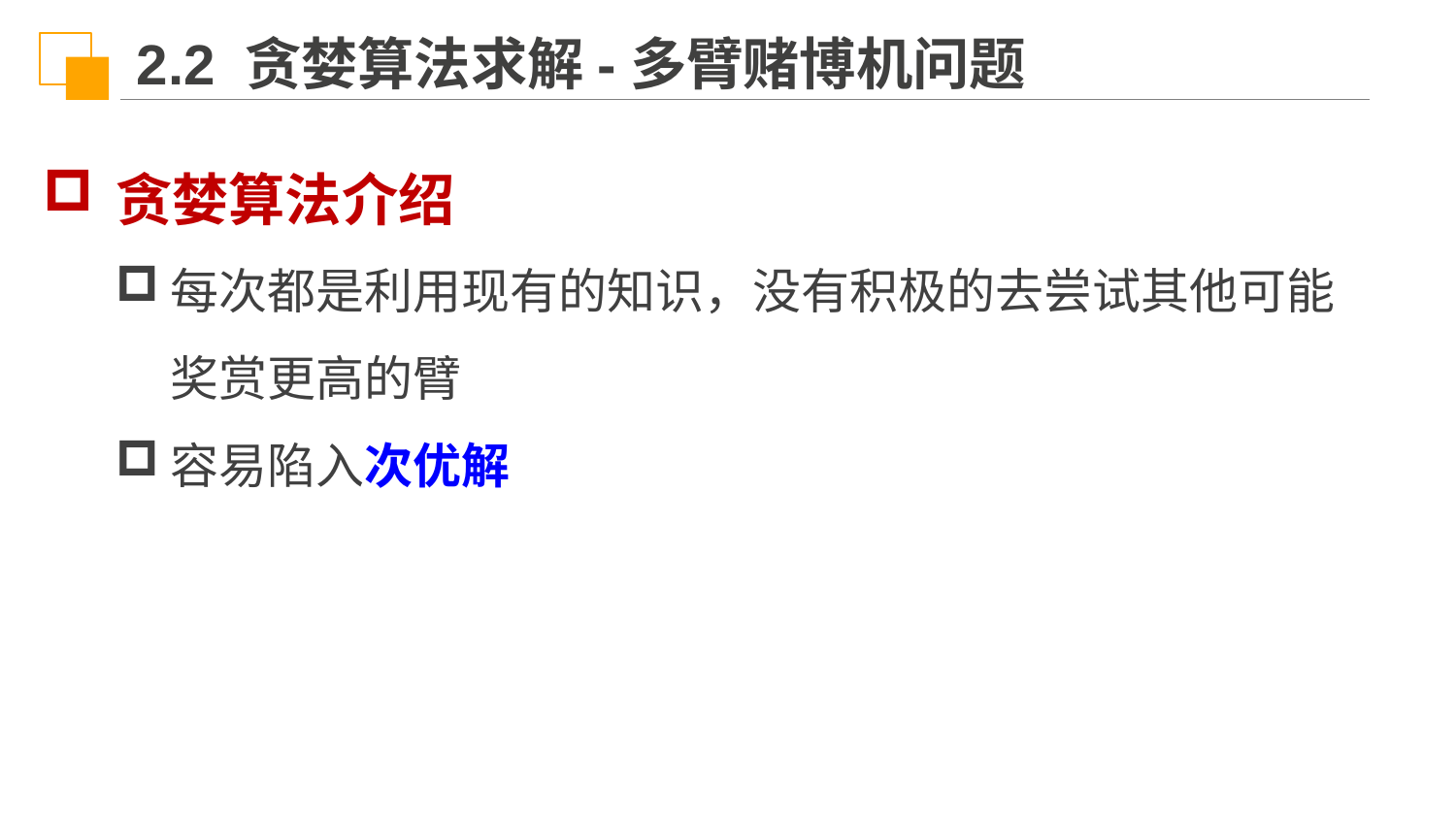

2.2 贪婪算法求解-多臂赌博机问题
贪婪算法介绍
每次都是利用现有的知识，没有积极的去尝试其他可能奖赏更高的臂
容易陷入次优解